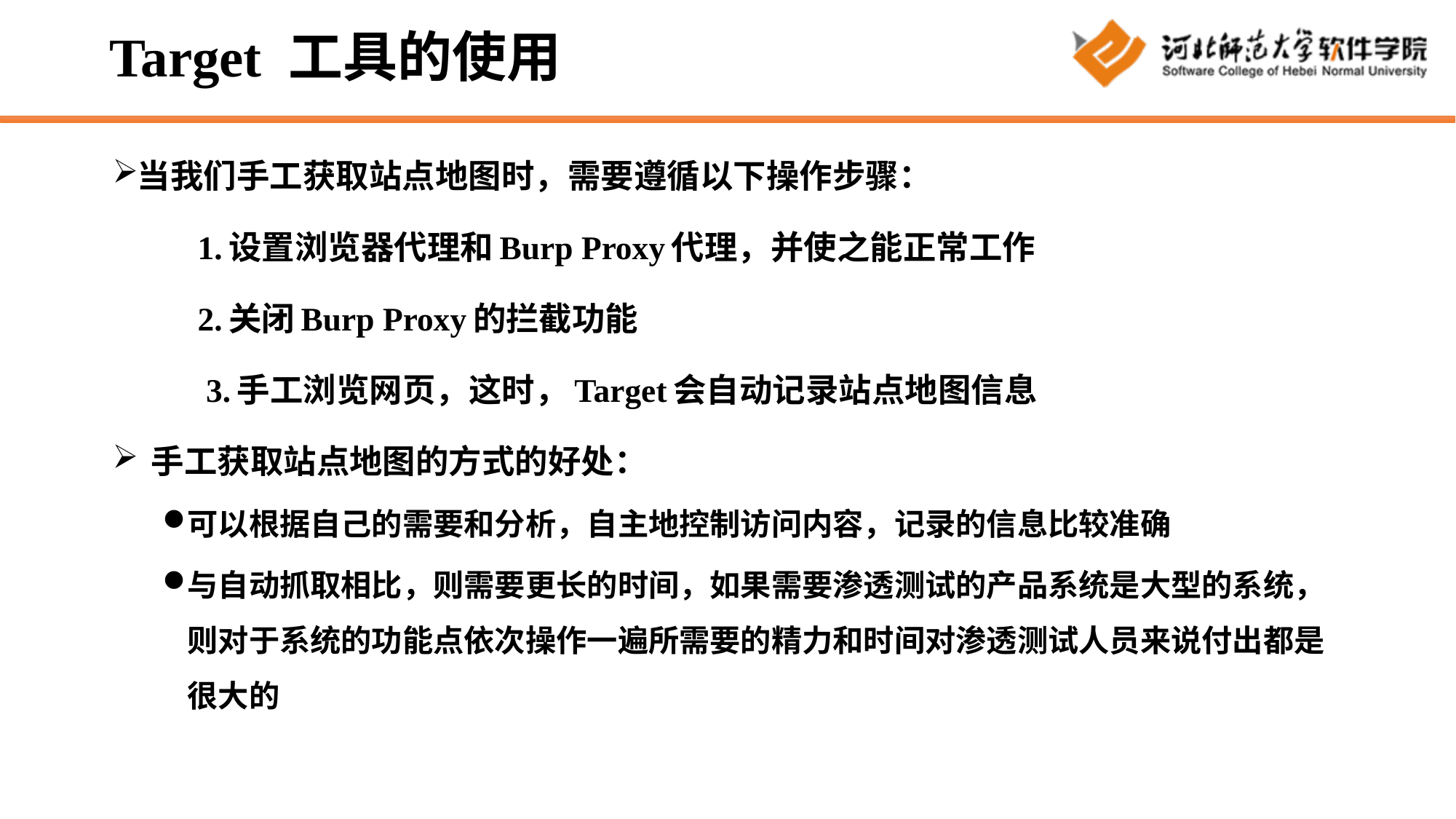

# Target 工具的使用
当我们手工获取站点地图时，需要遵循以下操作步骤：
	1.设置浏览器代理和Burp Proxy代理，并使之能正常工作
	2.关闭Burp Proxy的拦截功能
	 3.手工浏览网页，这时，Target会自动记录站点地图信息
 手工获取站点地图的方式的好处：
可以根据自己的需要和分析，自主地控制访问内容，记录的信息比较准确
与自动抓取相比，则需要更长的时间，如果需要渗透测试的产品系统是大型的系统，则对于系统的功能点依次操作一遍所需要的精力和时间对渗透测试人员来说付出都是很大的